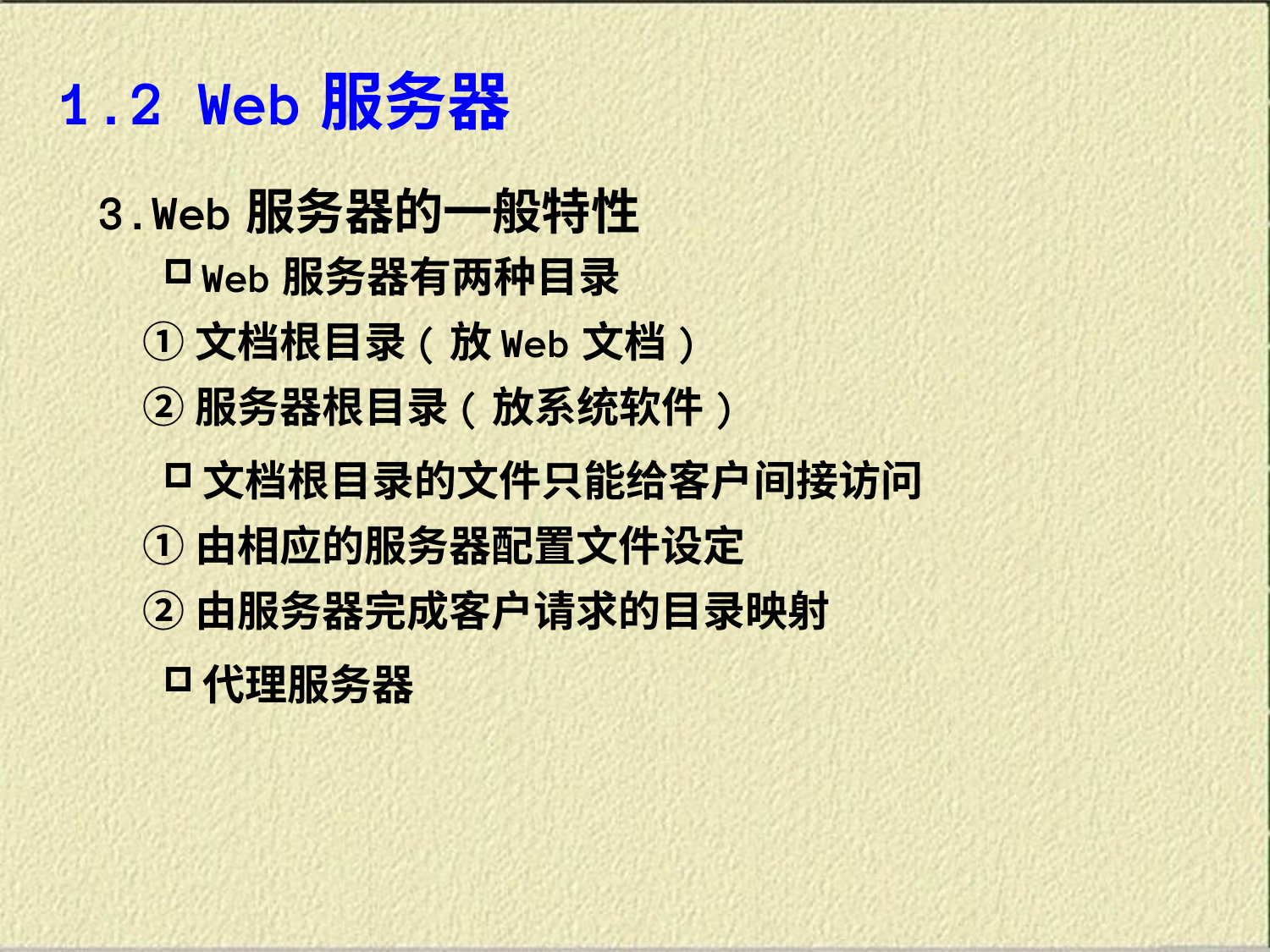

1.2 Web服务器
3.Web服务器的一般特性
Web服务器有两种目录
     ①文档根目录(放Web文档)
     ②服务器根目录(放系统软件)
文档根目录的文件只能给客户间接访问
     ①由相应的服务器配置文件设定
     ②由服务器完成客户请求的目录映射
代理服务器